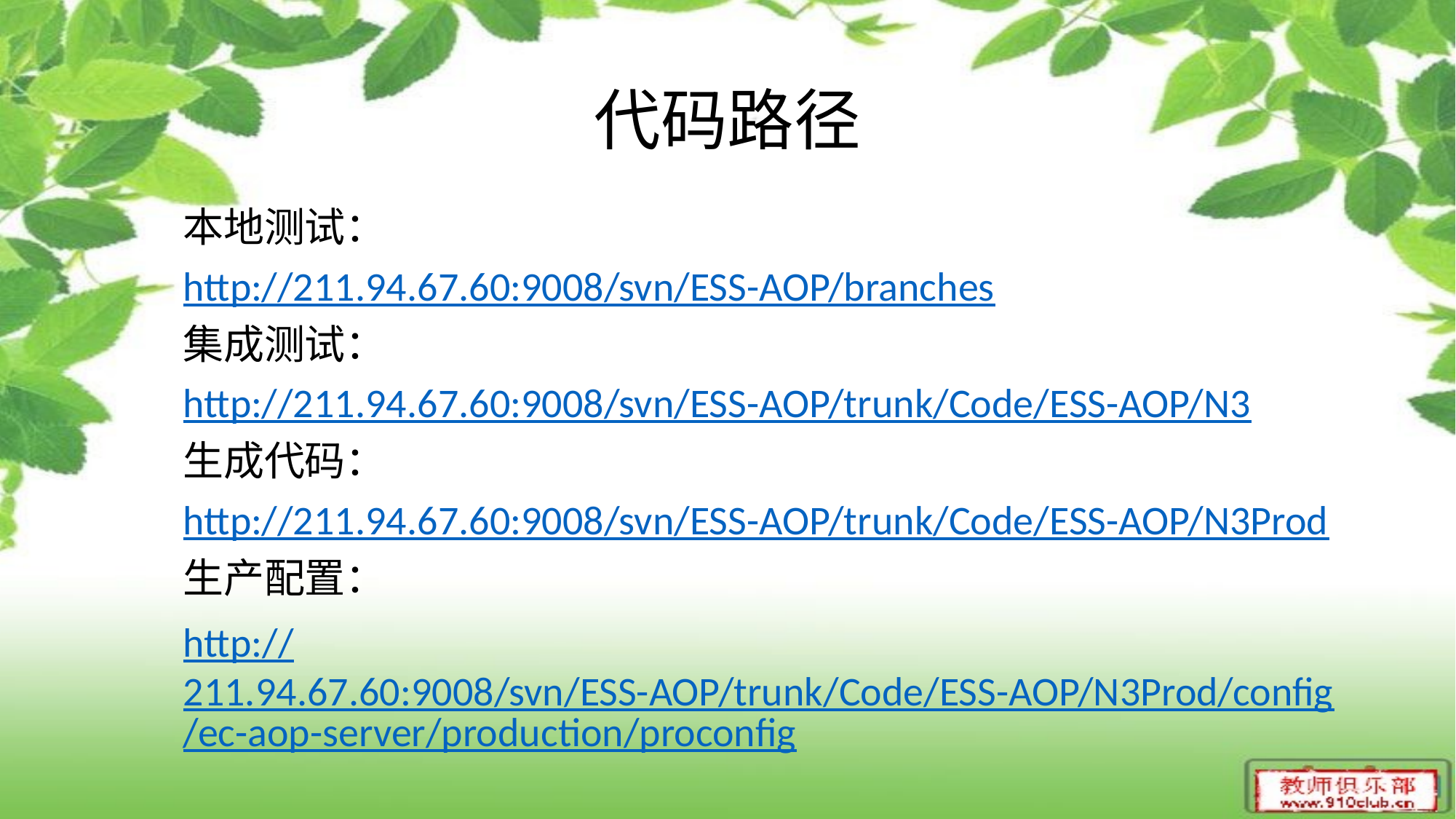

# 代码路径
本地测试：
http://211.94.67.60:9008/svn/ESS-AOP/branches
集成测试：
http://211.94.67.60:9008/svn/ESS-AOP/trunk/Code/ESS-AOP/N3
生成代码：
http://211.94.67.60:9008/svn/ESS-AOP/trunk/Code/ESS-AOP/N3Prod
生产配置：
http://211.94.67.60:9008/svn/ESS-AOP/trunk/Code/ESS-AOP/N3Prod/config/ec-aop-server/production/proconfig